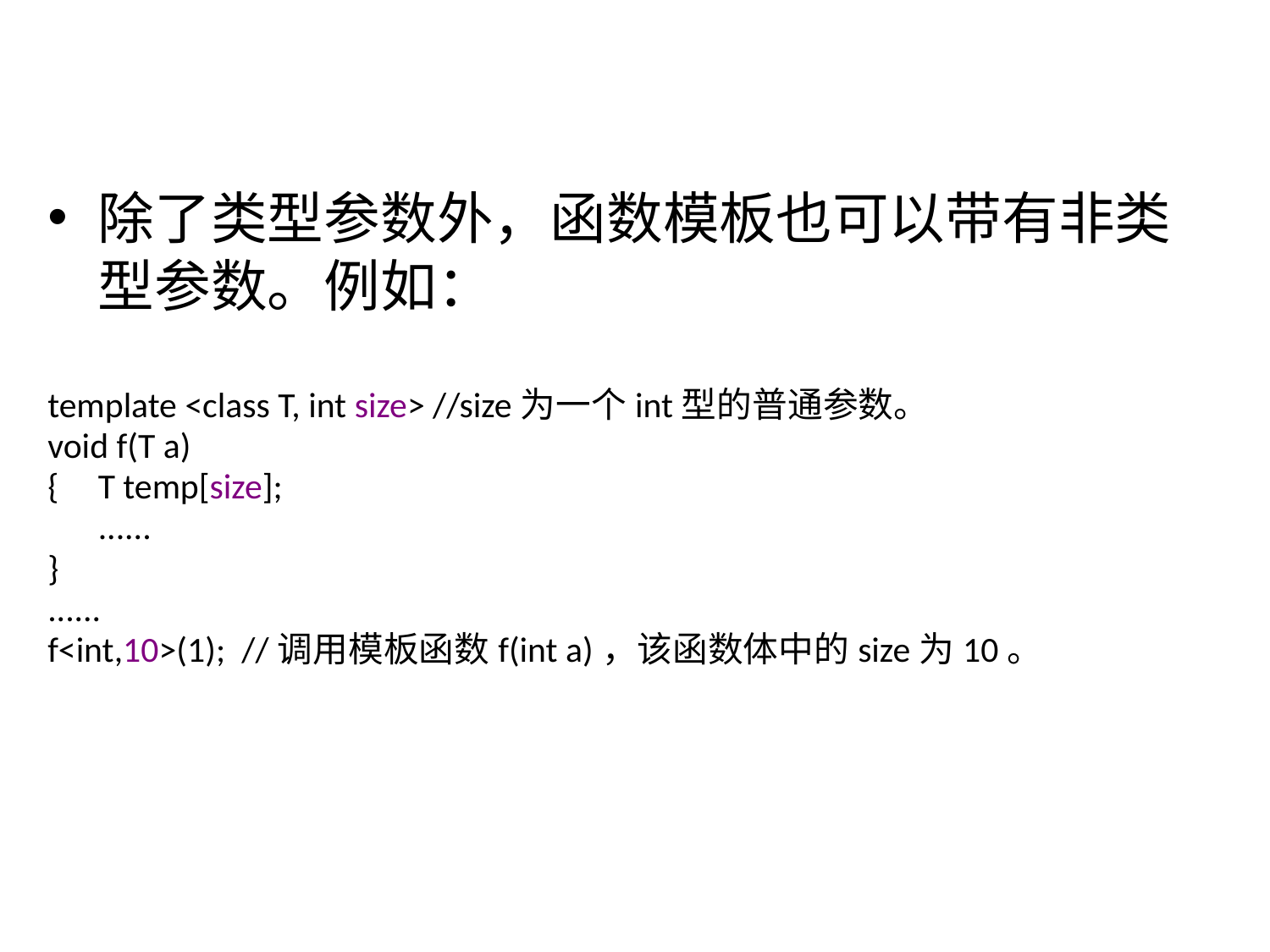

除了类型参数外，函数模板也可以带有非类型参数。例如：

template <class T, int size> //size为一个int型的普通参数。
void f(T a)
{	T temp[size];
	......
}
......
f<int,10>(1);  //调用模板函数f(int a)，该函数体中的size为10。